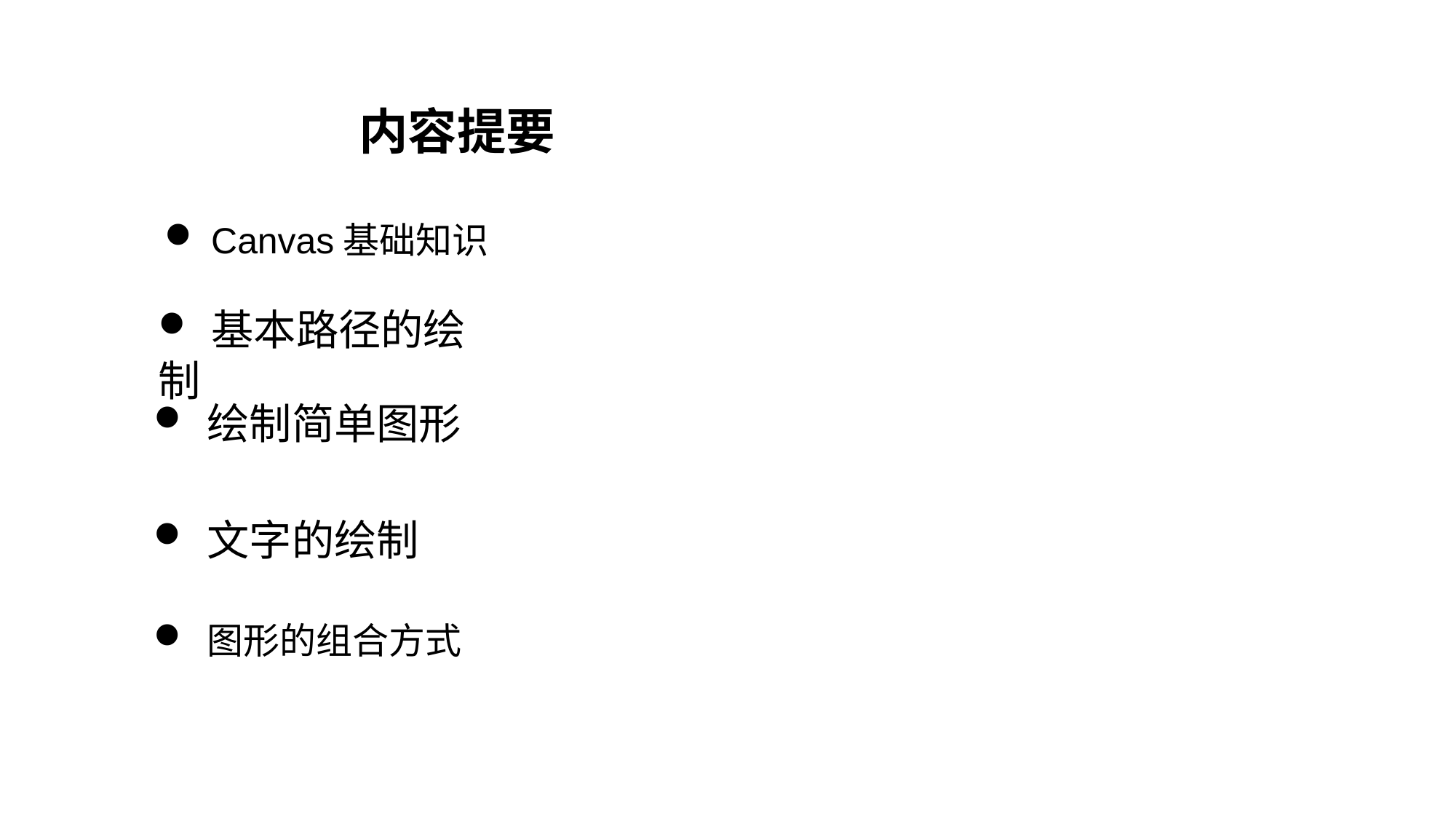

# 内容提要
 Canvas基础知识
 基本路径的绘制
 绘制简单图形
 文字的绘制
 图形的组合方式